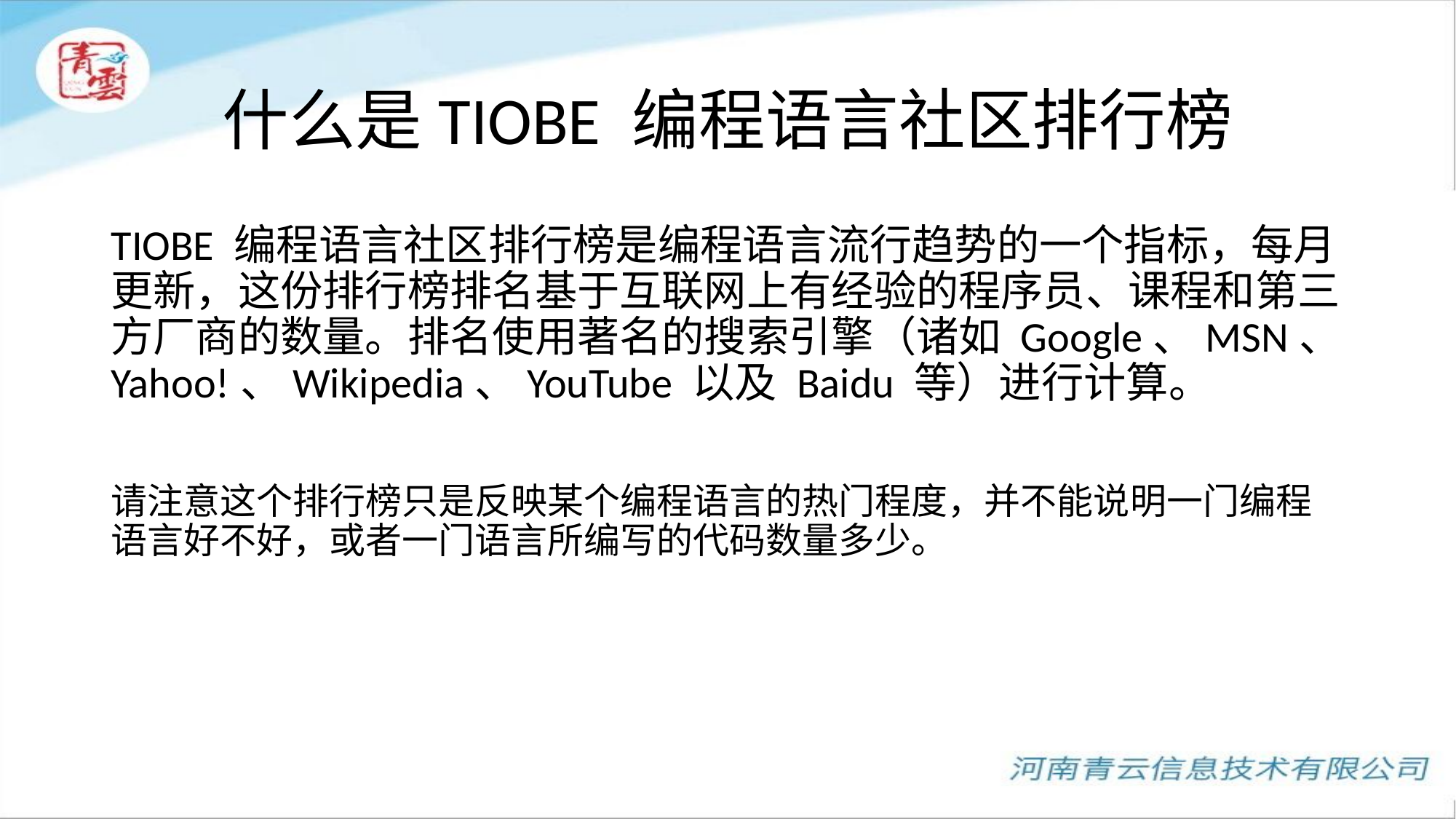

# 什么是TIOBE 编程语言社区排行榜
TIOBE 编程语言社区排行榜是编程语言流行趋势的一个指标，每月更新，这份排行榜排名基于互联网上有经验的程序员、课程和第三方厂商的数量。排名使用著名的搜索引擎（诸如 Google、MSN、Yahoo!、Wikipedia、YouTube 以及 Baidu 等）进行计算。

请注意这个排行榜只是反映某个编程语言的热门程度，并不能说明一门编程语言好不好，或者一门语言所编写的代码数量多少。